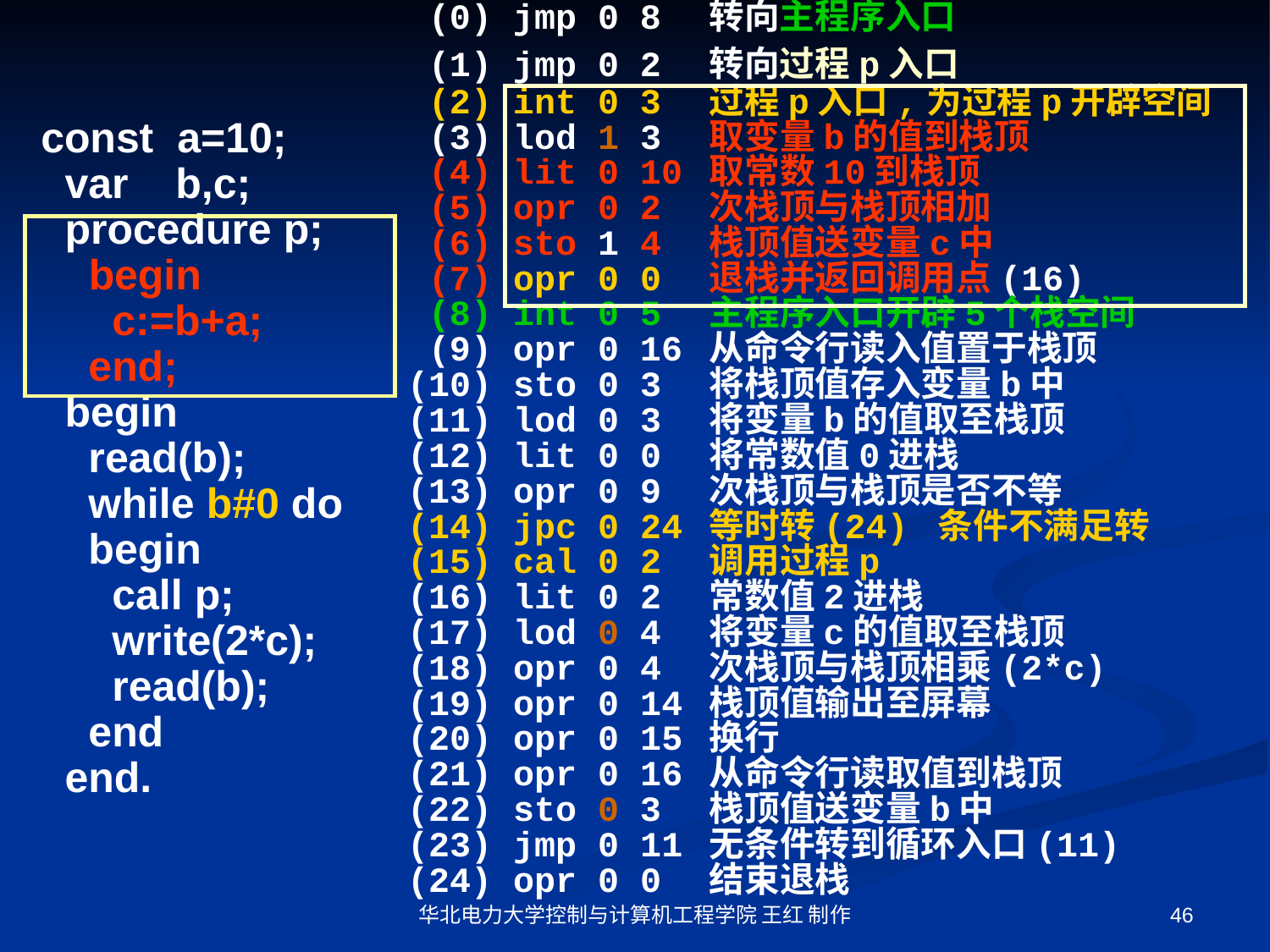

(0) jmp 0 8  	转向主程序入口
 (1) jmp 0 2  	转向过程p入口
 (2) int 0 3  	过程p入口,为过程p开辟空间
 (3) lod 1 3  	取变量b的值到栈顶
 (4) lit 0 10 	取常数10到栈顶
 (5) opr 0 2  	次栈顶与栈顶相加
 (6) sto 1 4  	栈顶值送变量c中
 (7) opr 0 0  	退栈并返回调用点(16)
 (8) int 0 5  	主程序入口开辟5个栈空间
 (9) opr 0 16 	从命令行读入值置于栈顶
(10) sto 0 3  	将栈顶值存入变量b中
(11) lod 0 3  	将变量b的值取至栈顶
(12) lit 0 0  	将常数值0进栈
(13) opr 0 9  	次栈顶与栈顶是否不等
(14) jpc 0 24 	等时转(24) 条件不满足转
(15) cal 0 2  	调用过程p
(16) lit 0 2  	常数值2进栈
(17) lod 0 4  	将变量c的值取至栈顶
(18) opr 0 4  	次栈顶与栈顶相乘(2*c)
(19) opr 0 14 	栈顶值输出至屏幕
(20) opr 0 15 	换行
(21) opr 0 16 	从命令行读取值到栈顶
(22) sto 0 3  	栈顶值送变量b中
(23) jmp 0 11 	无条件转到循环入口(11)
(24) opr 0 0  	结束退栈

  const  a=10;
var    b,c;
procedure p;
  begin
    c:=b+a;
  end;
begin
  read(b);
  while b#0 do
  begin
    call p;
    write(2*c);
    read(b);
  end
end.

华北电力大学控制与计算机工程学院 王红 制作
46